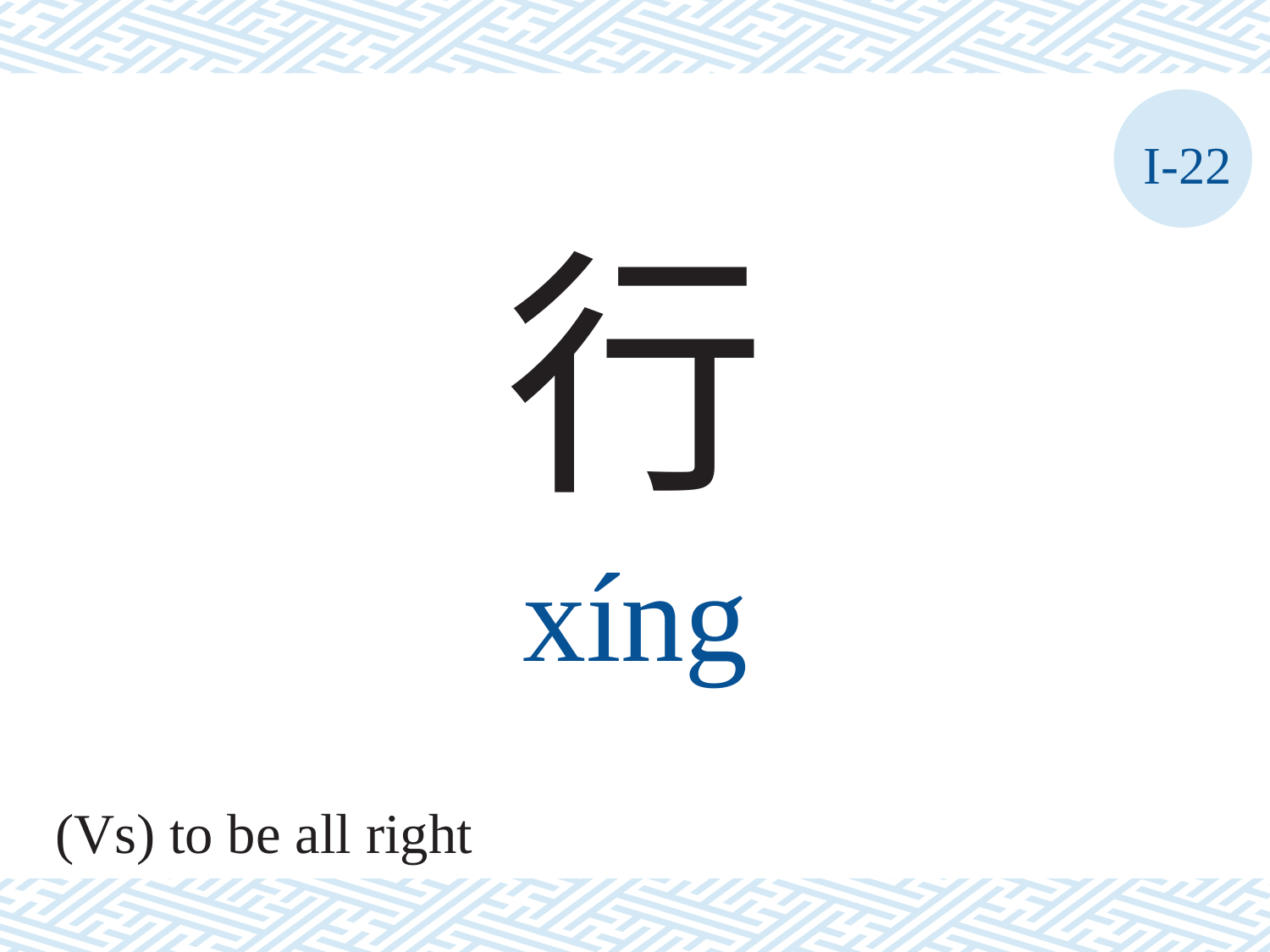

I-22
行
xíng
(Vs) to be all right